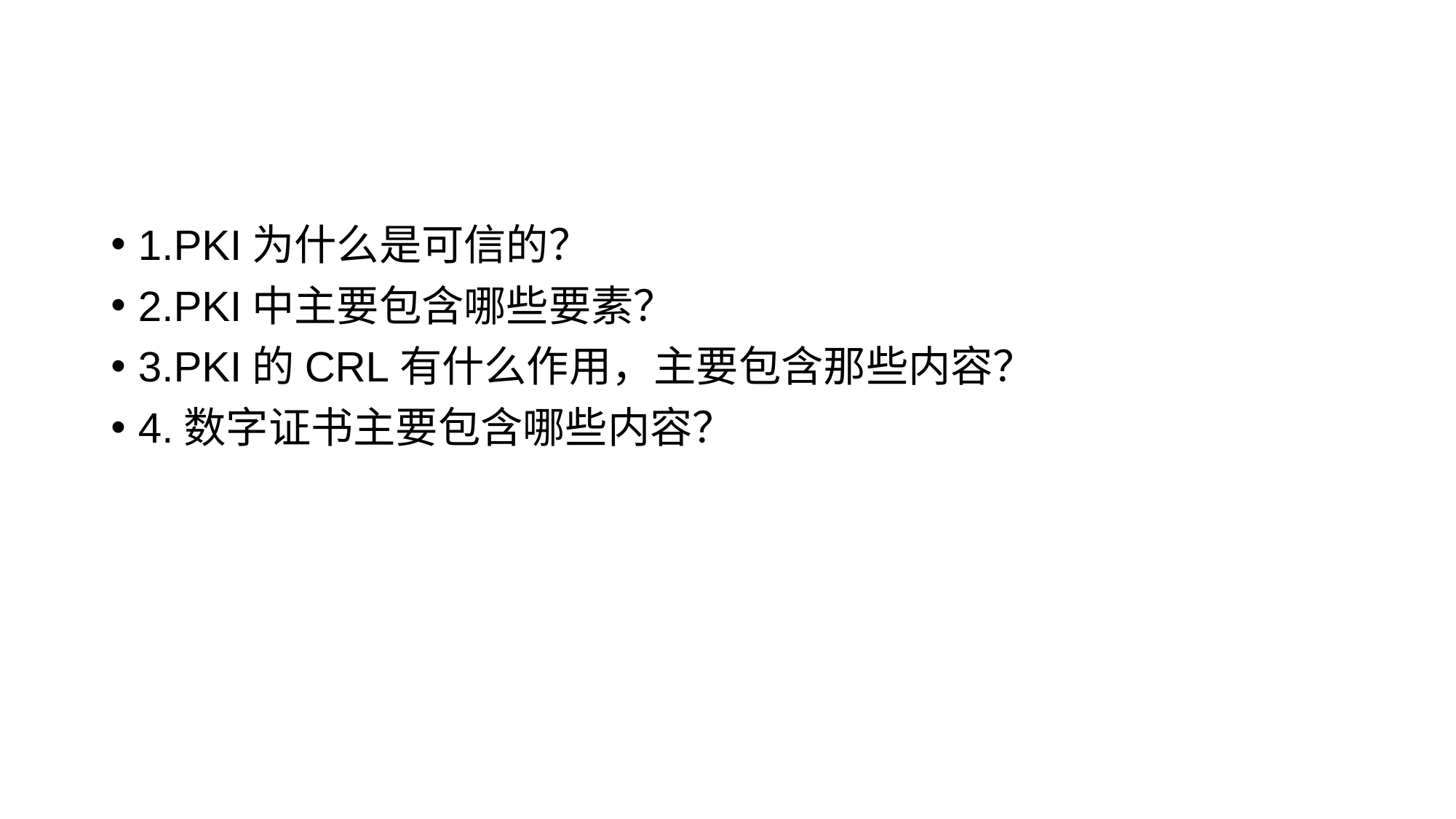

#
1.PKI为什么是可信的？
2.PKI中主要包含哪些要素？
3.PKI的CRL有什么作用，主要包含那些内容？
4.数字证书主要包含哪些内容？